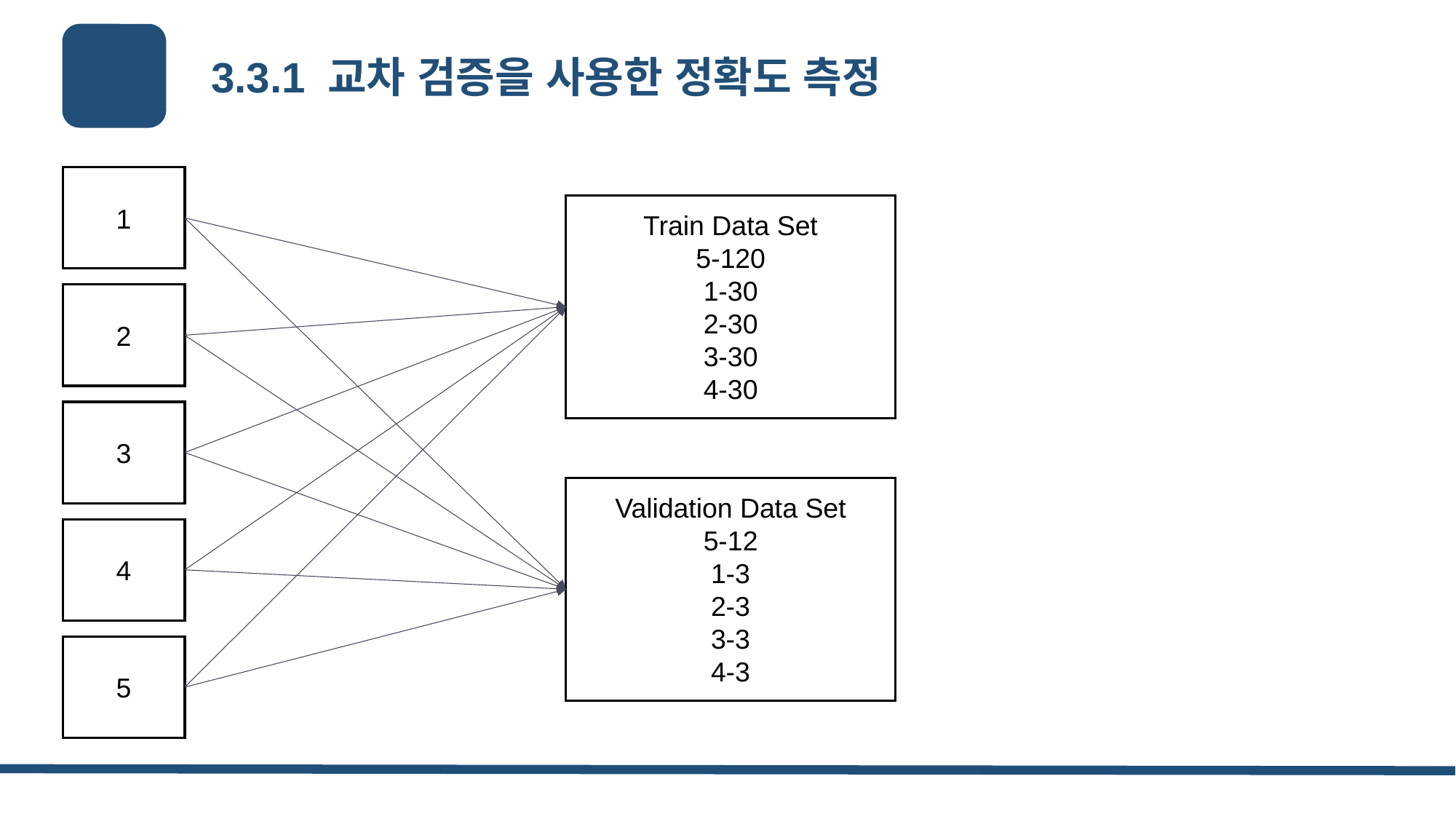

3.3.1 교차 검증을 사용한 정확도 측정

1
Train Data Set
5-120
1-30
2-30
3-30
4-30
2
3
Validation Data Set
5-12
1-3
2-3
3-3
4-3
4
5